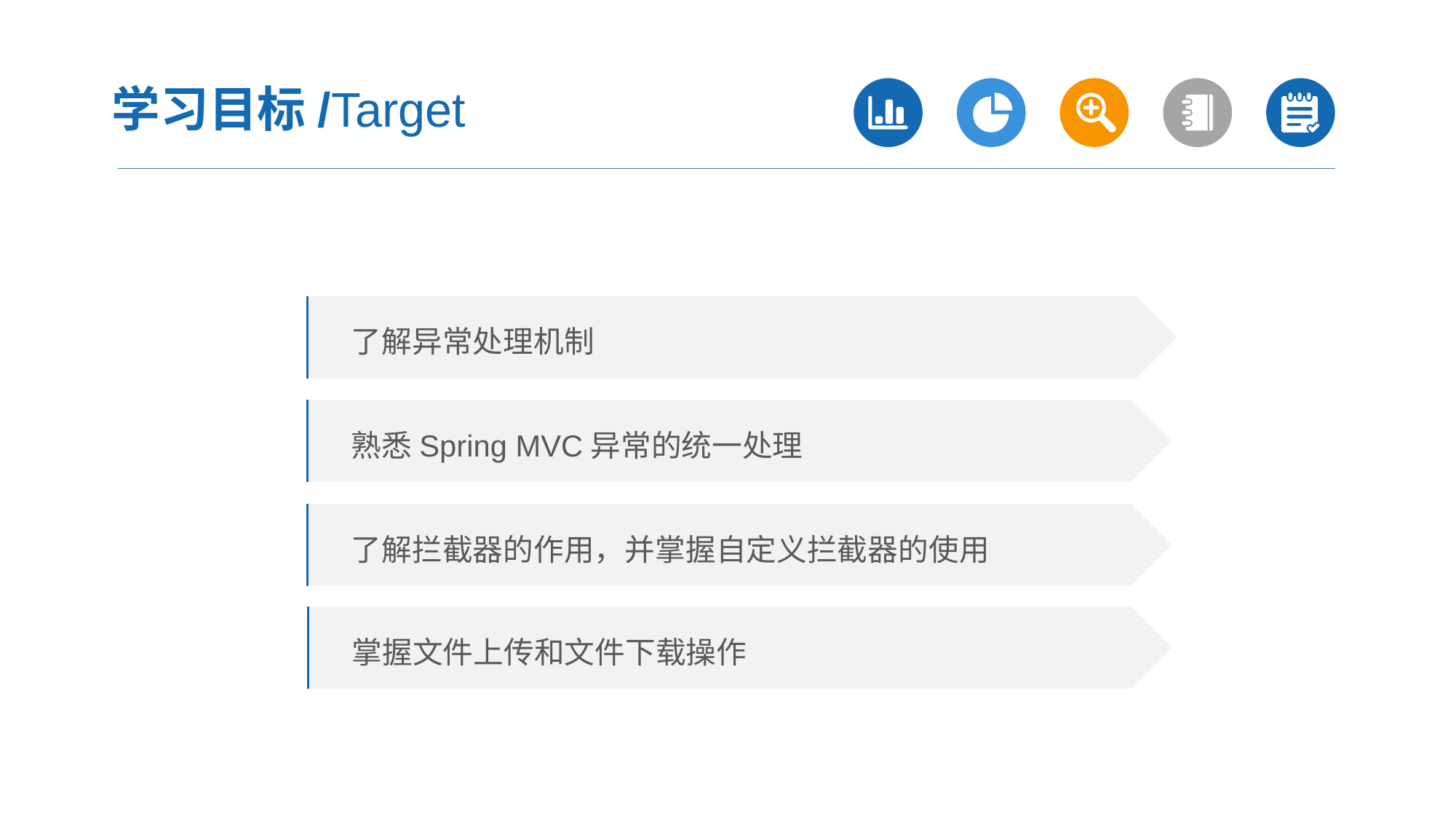

学习目标/Target
    了解异常处理机制

    熟悉Spring MVC异常的统一处理

    了解拦截器的作用，并掌握自定义拦截器的使用

    掌握文件上传和文件下载操作